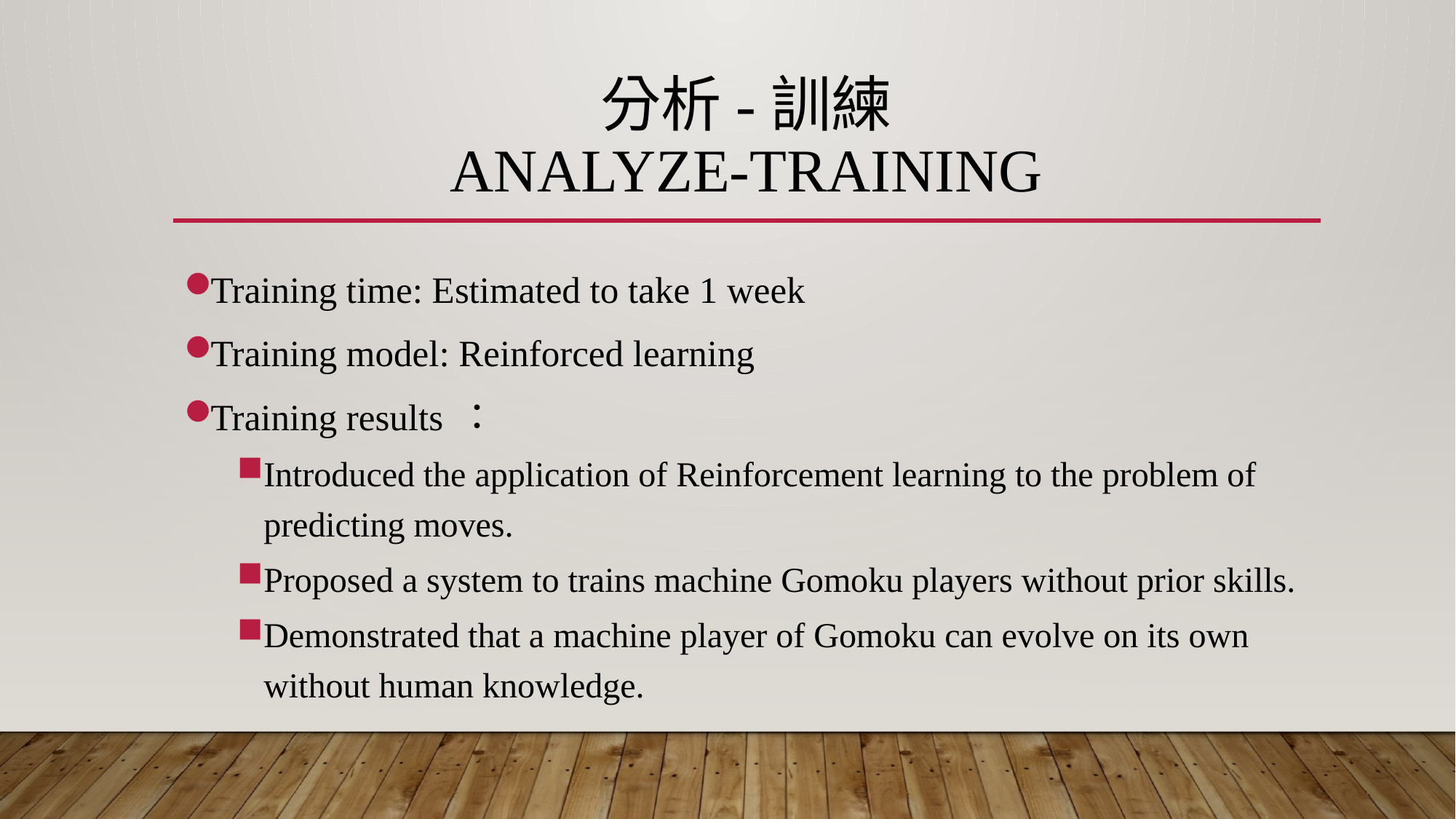

# 分析-訓練 Analyze-training
Training time: Estimated to take 1 week
Training model: Reinforced learning
Training results ：
Introduced the application of Reinforcement learning to the problem of predicting moves.
Proposed a system to trains machine Gomoku players without prior skills.
Demonstrated that a machine player of Gomoku can evolve on its own without human knowledge.